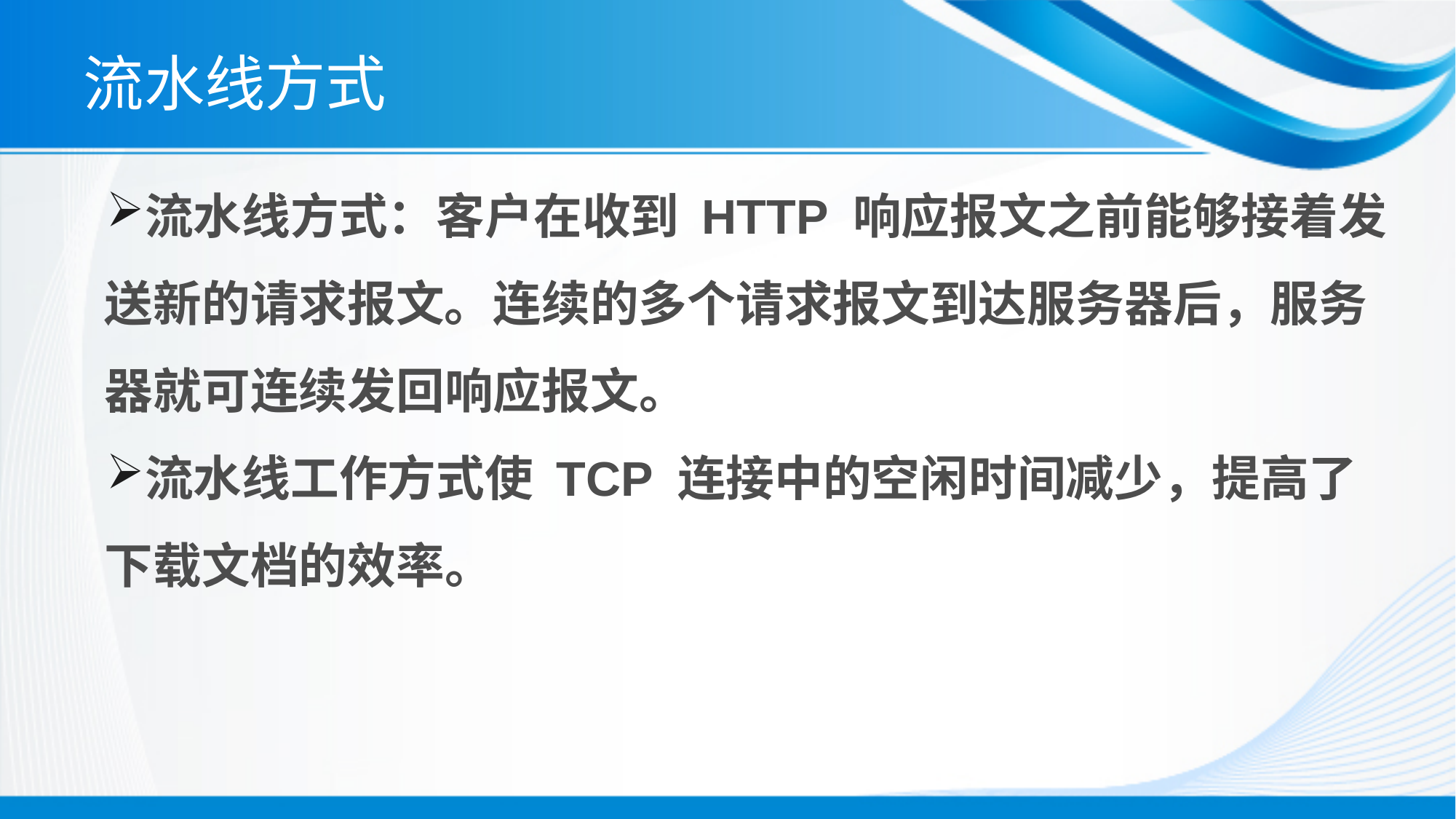

# 流水线方式
流水线方式：客户在收到 HTTP 响应报文之前能够接着发送新的请求报文。连续的多个请求报文到达服务器后，服务器就可连续发回响应报文。
流水线工作方式使 TCP 连接中的空闲时间减少，提高了下载文档的效率。